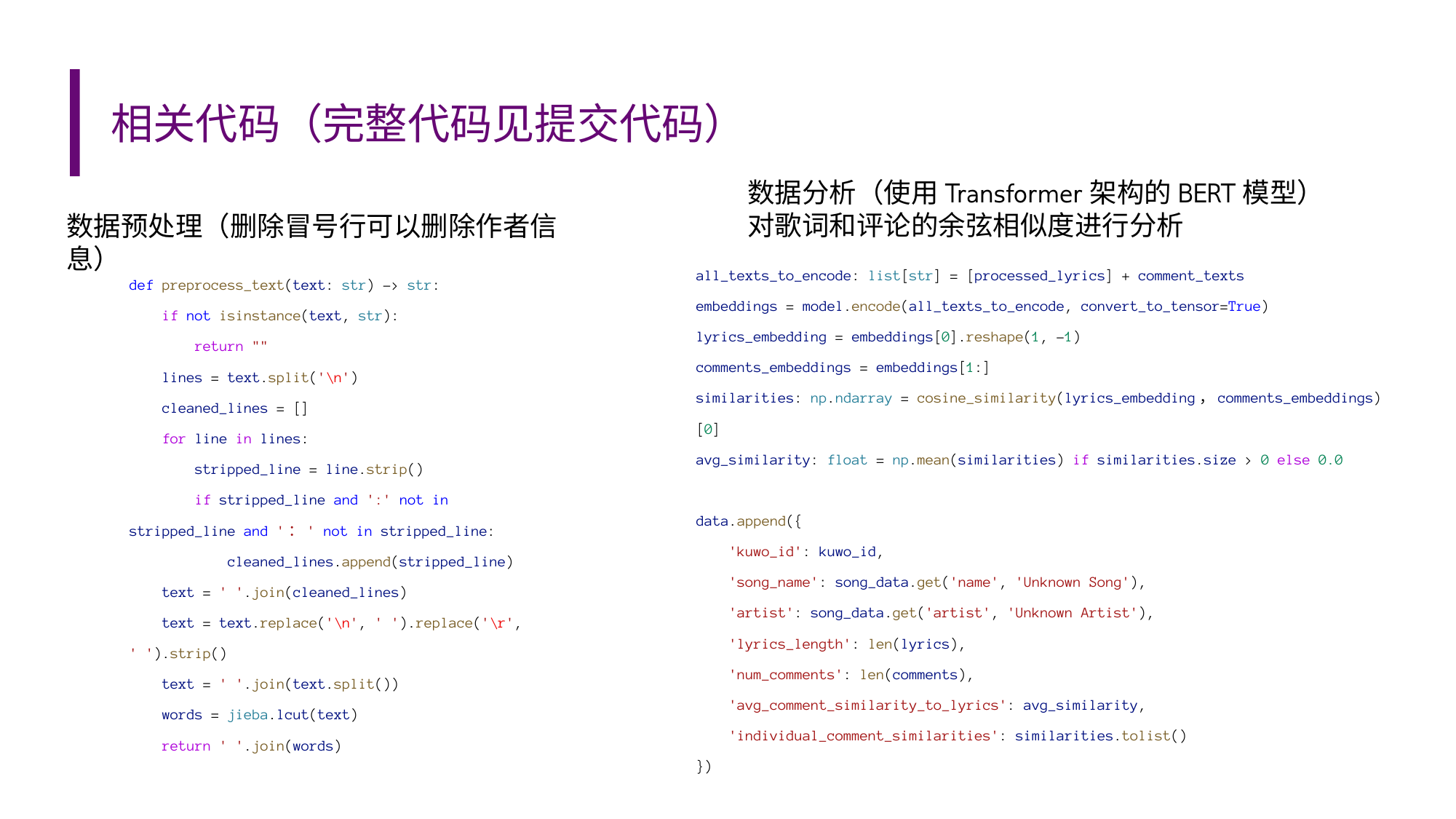

# 相关代码（完整代码见提交代码）
数据分析（使用Transformer架构的BERT模型）
对歌词和评论的余弦相似度进行分析
数据预处理（删除冒号行可以删除作者信息）
all_texts_to_encode: list[str] = [processed_lyrics] + comment_texts
embeddings = model.encode(all_texts_to_encode, convert_to_tensor=True)
lyrics_embedding = embeddings[0].reshape(1, -1)
comments_embeddings = embeddings[1:]
similarities: np.ndarray = cosine_similarity(lyrics_embedding，comments_embeddings)[0]
avg_similarity: float = np.mean(similarities) if similarities.size > 0 else 0.0
data.append({
    'kuwo_id': kuwo_id,
    'song_name': song_data.get('name', 'Unknown Song'),
    'artist': song_data.get('artist', 'Unknown Artist'),
    'lyrics_length': len(lyrics),
    'num_comments': len(comments),
    'avg_comment_similarity_to_lyrics': avg_similarity,
    'individual_comment_similarities': similarities.tolist()
})
def preprocess_text(text: str) -> str:
    if not isinstance(text, str):
        return ""
    lines = text.split('\n')
    cleaned_lines = []
    for line in lines:
        stripped_line = line.strip()
        if stripped_line and ':' not in stripped_line and '：' not in stripped_line:
            cleaned_lines.append(stripped_line)
    text = ' '.join(cleaned_lines)
    text = text.replace('\n', ' ').replace('\r', ' ').strip()
    text = ' '.join(text.split())
    words = jieba.lcut(text)
    return ' '.join(words)